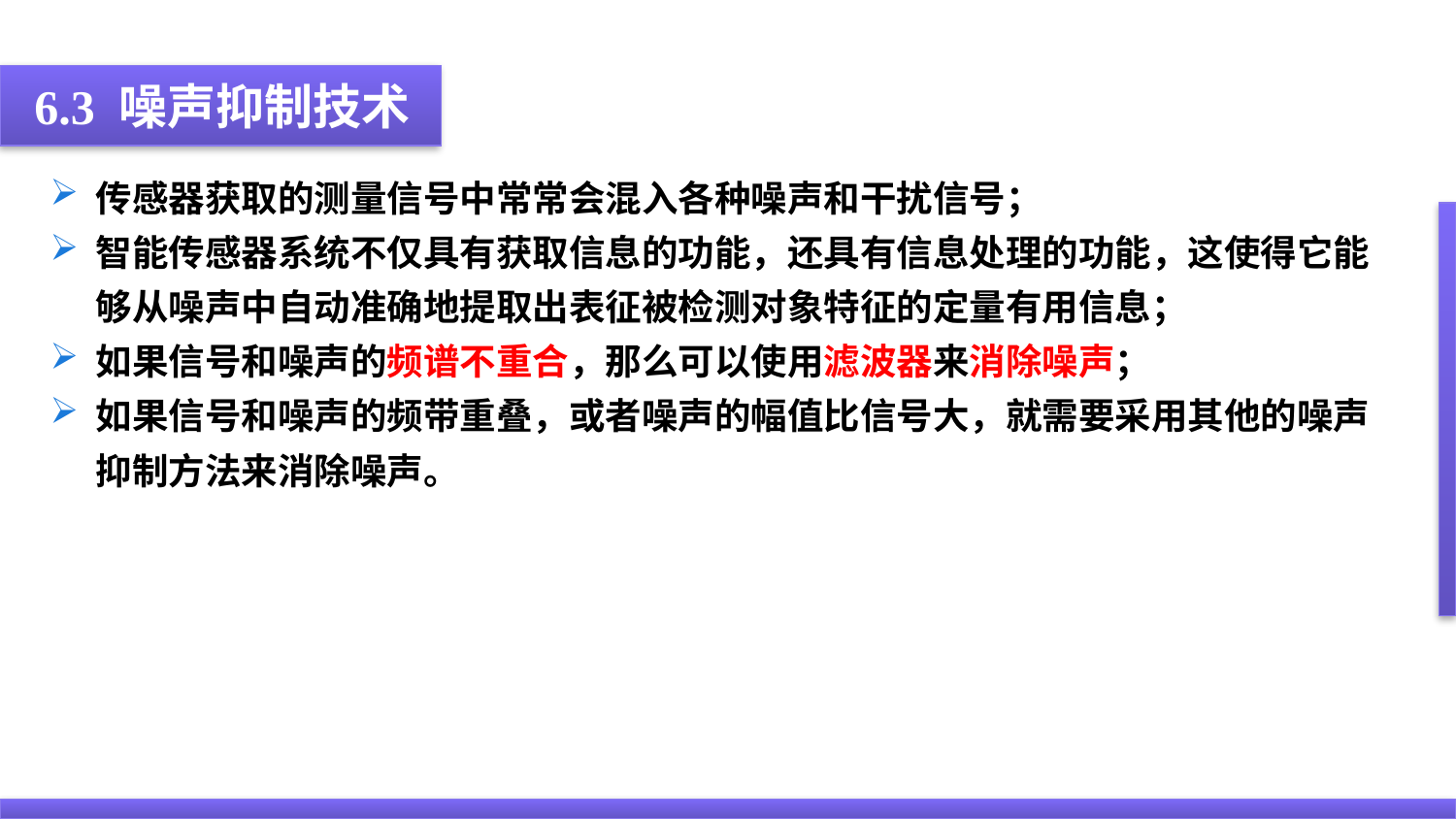

6.3 噪声抑制技术
传感器获取的测量信号中常常会混入各种噪声和干扰信号；
智能传感器系统不仅具有获取信息的功能，还具有信息处理的功能，这使得它能够从噪声中自动准确地提取出表征被检测对象特征的定量有用信息；
如果信号和噪声的频谱不重合，那么可以使用滤波器来消除噪声；
如果信号和噪声的频带重叠，或者噪声的幅值比信号大，就需要采用其他的噪声抑制方法来消除噪声。